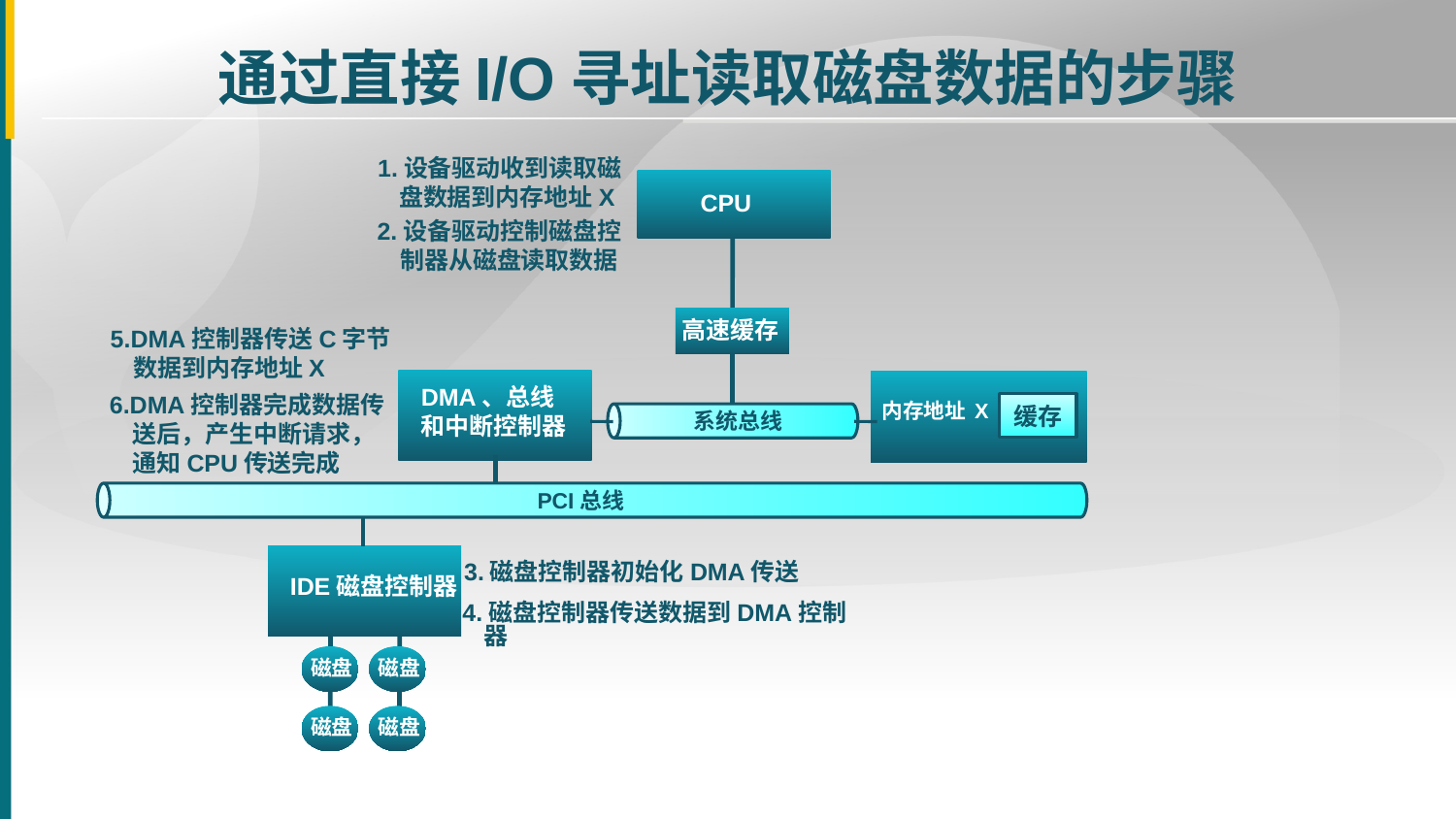

通过直接I/O寻址读取磁盘数据的步骤
1.设备驱动收到读取磁盘数据到内存地址X

CPU
2.设备驱动控制磁盘控制器从磁盘读取数据
高速缓存

5.DMA控制器传送C字节数据到内存地址X

内存地址X
缓存
DMA、总线
和中断控制器
6.DMA控制器完成数据传送后，产生中断请求，通知CPU传送完成

系统总线
PCI总线

3.磁盘控制器初始化DMA传送
IDE磁盘控制器
4.磁盘控制器传送数据到DMA控制器

磁盘

磁盘

磁盘

磁盘